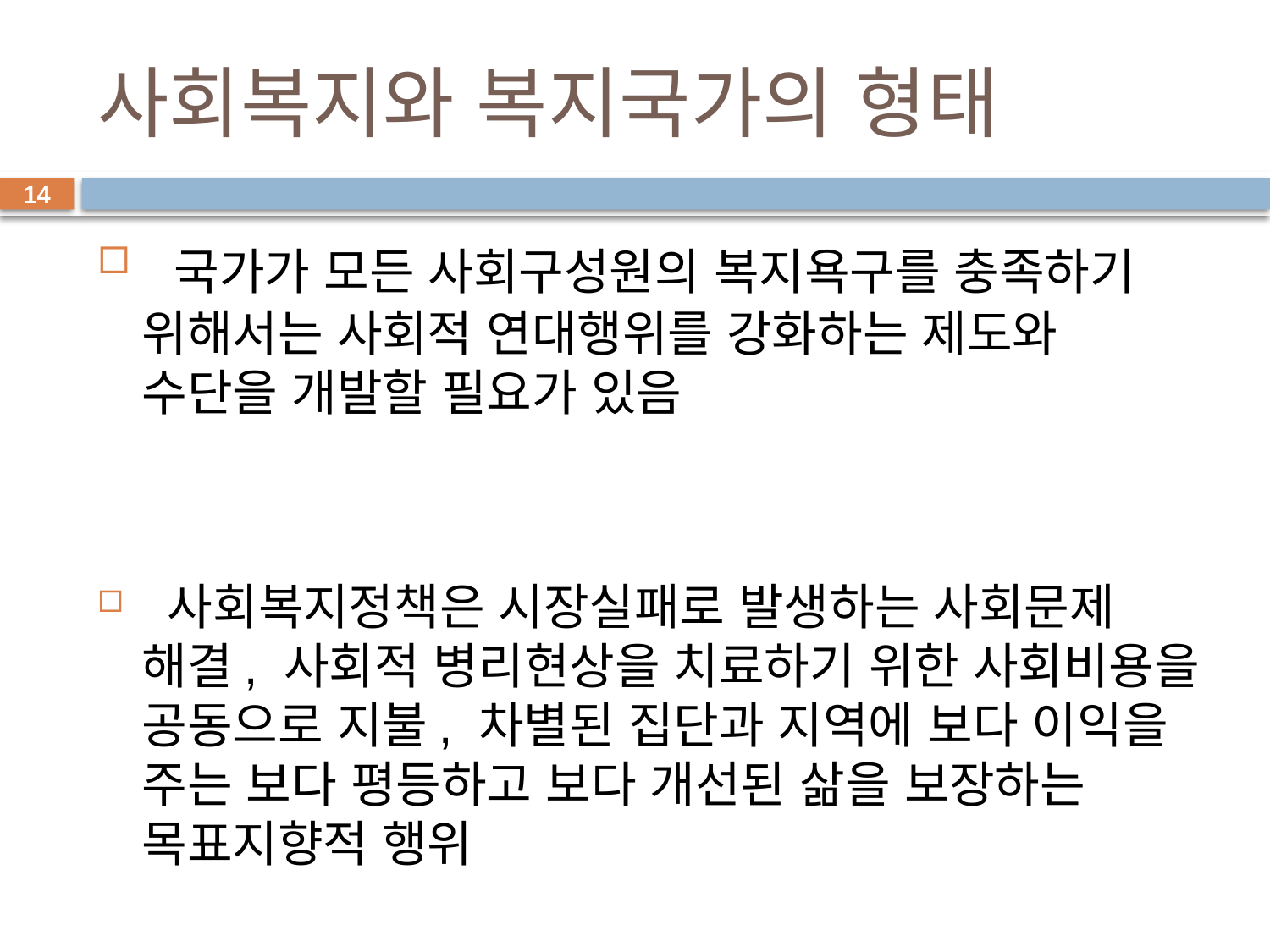

# 사회복지와 복지국가의 형태
14
 국가가 모든 사회구성원의 복지욕구를 충족하기 위해서는 사회적 연대행위를 강화하는 제도와 수단을 개발할 필요가 있음

 사회복지정책은 시장실패로 발생하는 사회문제 해결, 사회적 병리현상을 치료하기 위한 사회비용을 공동으로 지불, 차별된 집단과 지역에 보다 이익을 주는 보다 평등하고 보다 개선된 삶을 보장하는 목표지향적 행위